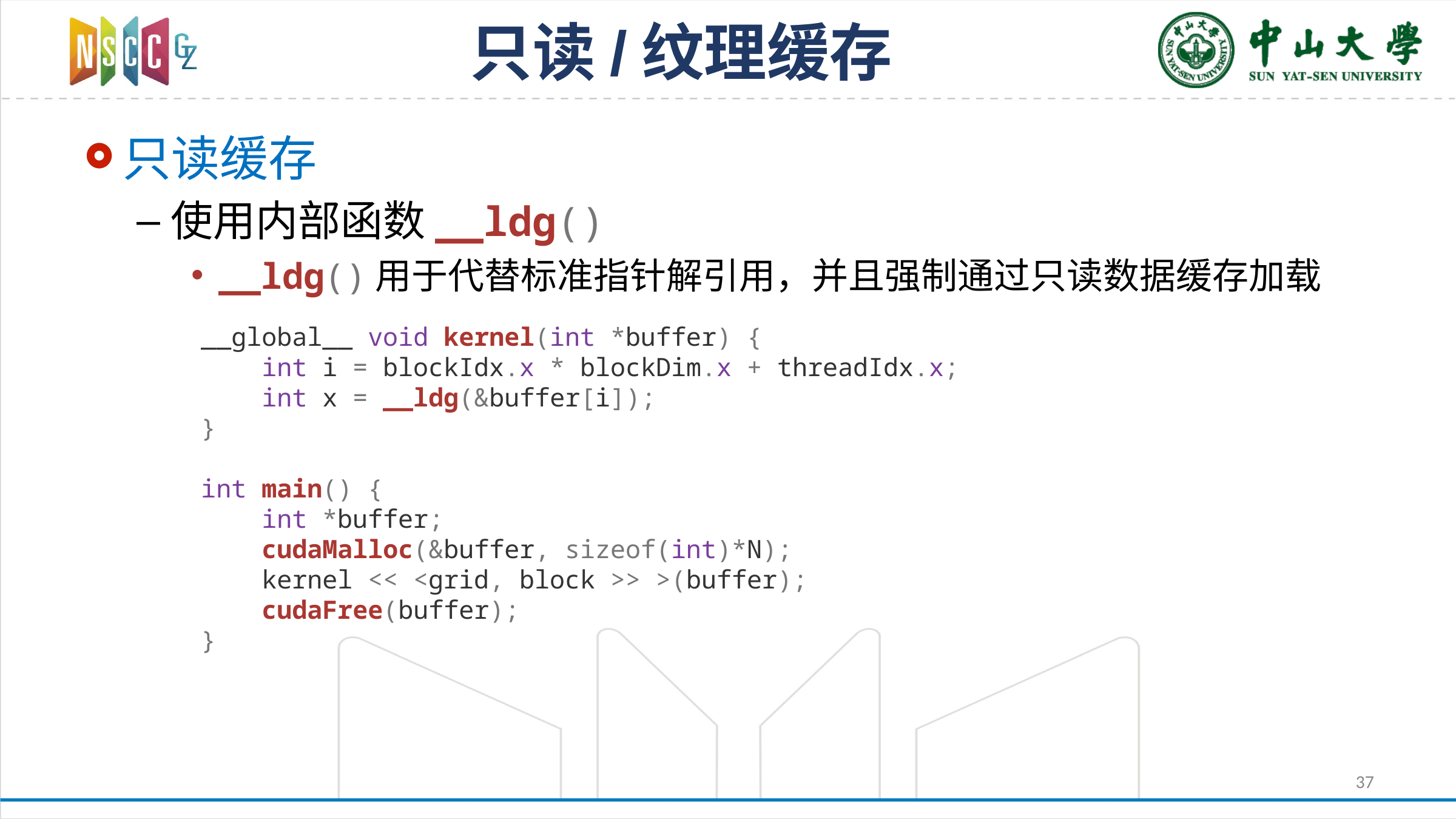

# 只读/纹理缓存
只读缓存
使用内部函数__ldg()
__ldg()用于代替标准指针解引用，并且强制通过只读数据缓存加载
__global__ void kernel(int *buffer) {
    int i = blockIdx.x * blockDim.x + threadIdx.x;
    int x = __ldg(&buffer[i]);
}

int main() {
    int *buffer;
    cudaMalloc(&buffer, sizeof(int)*N);
    kernel << <grid, block >> >(buffer);
    cudaFree(buffer);
}
37